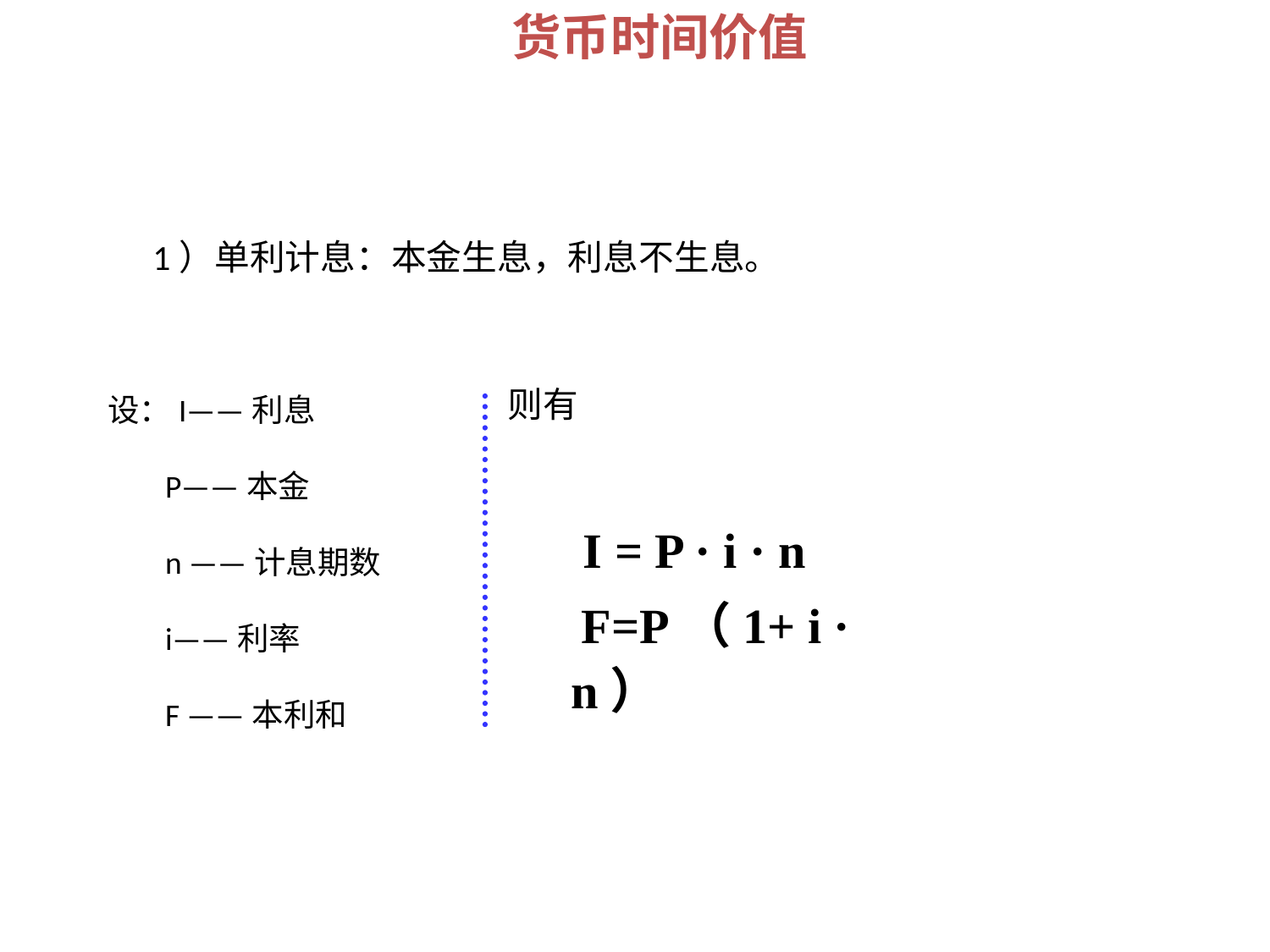

货币时间价值
1）单利计息：本金生息，利息不生息。
设：I——利息
        P——本金
        n ——计息期数
        i——利率
        F ——本利和
则有

 I = P · i · n
 F=P（1+ i · n）